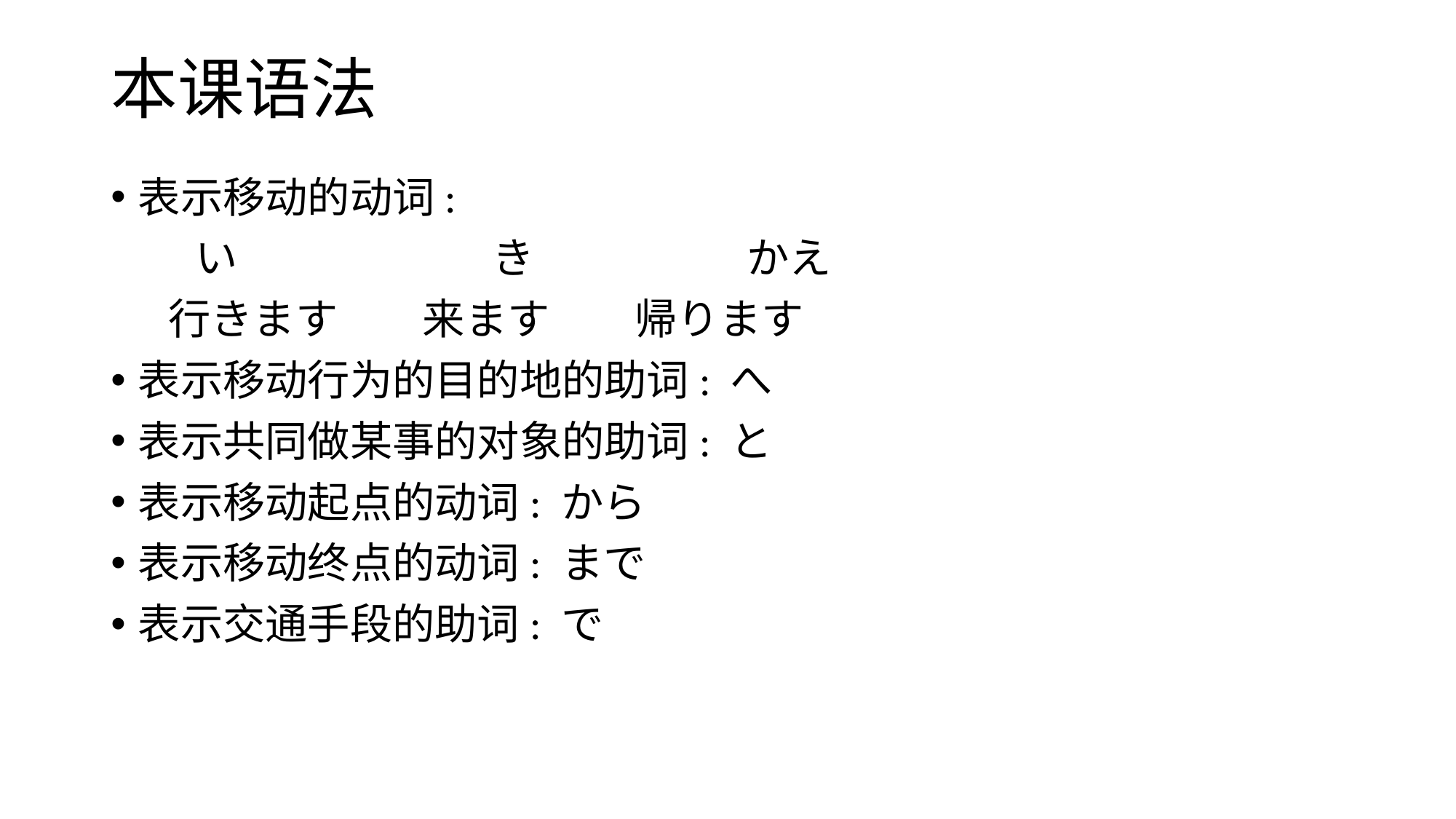

# 本课语法
表示移动的动词:
　　い　　　　　　き　　　　　かえ
     行きます　　来ます　　帰ります
表示移动行为的目的地的助词: へ
表示共同做某事的对象的助词: と
表示移动起点的动词: から
表示移动终点的动词: まで
表示交通手段的助词: で